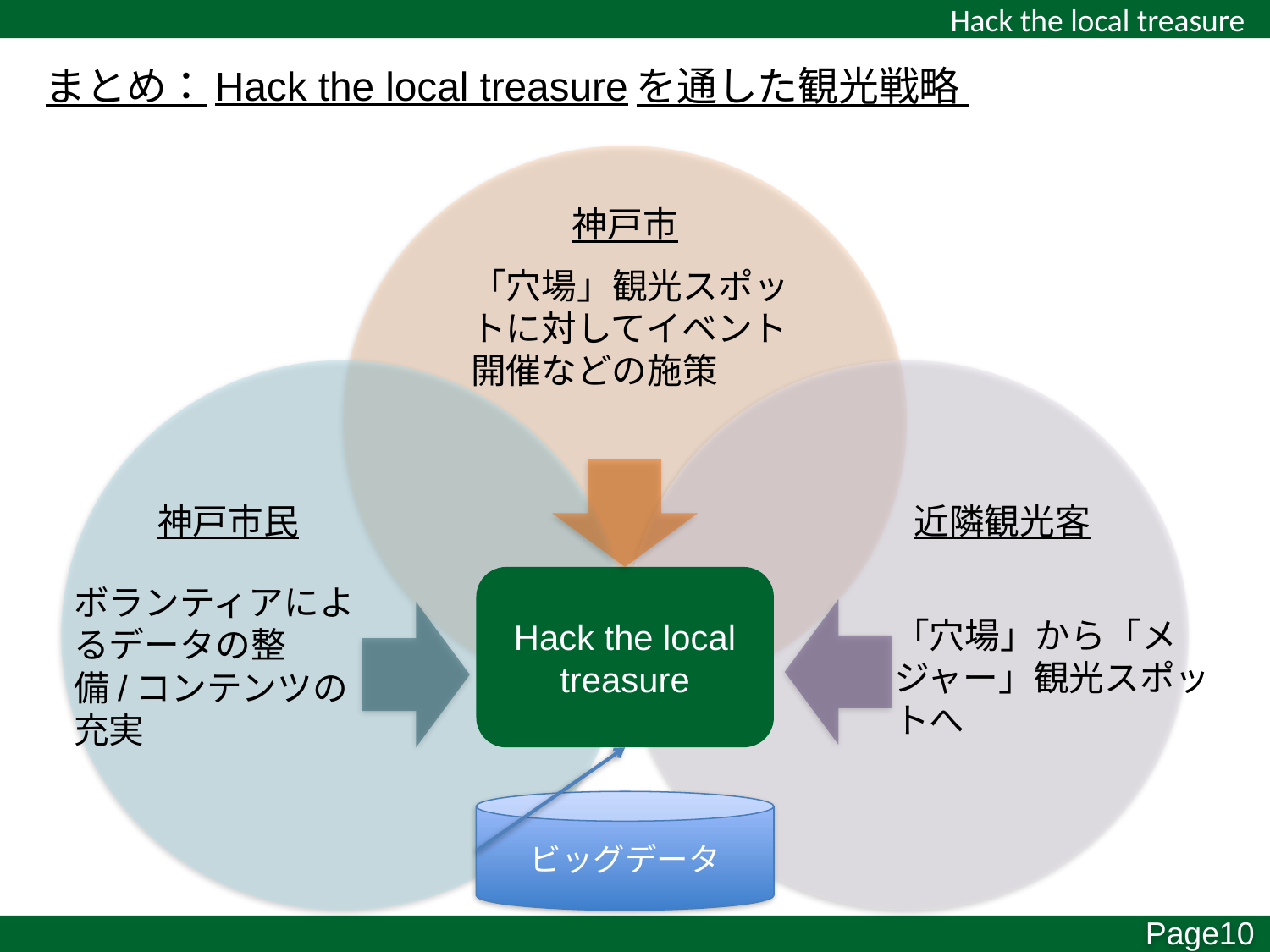

# まとめ：Hack the local treasureを通した観光戦略

神戸市
「穴場」観光スポットに対してイベント開催などの施策

神戸市民
近隣観光客

ボランティアによるデータの整備/コンテンツの充実

Hack the local treasure
「穴場」から「メジャー」観光スポットへ

ビッグデータ
Page10